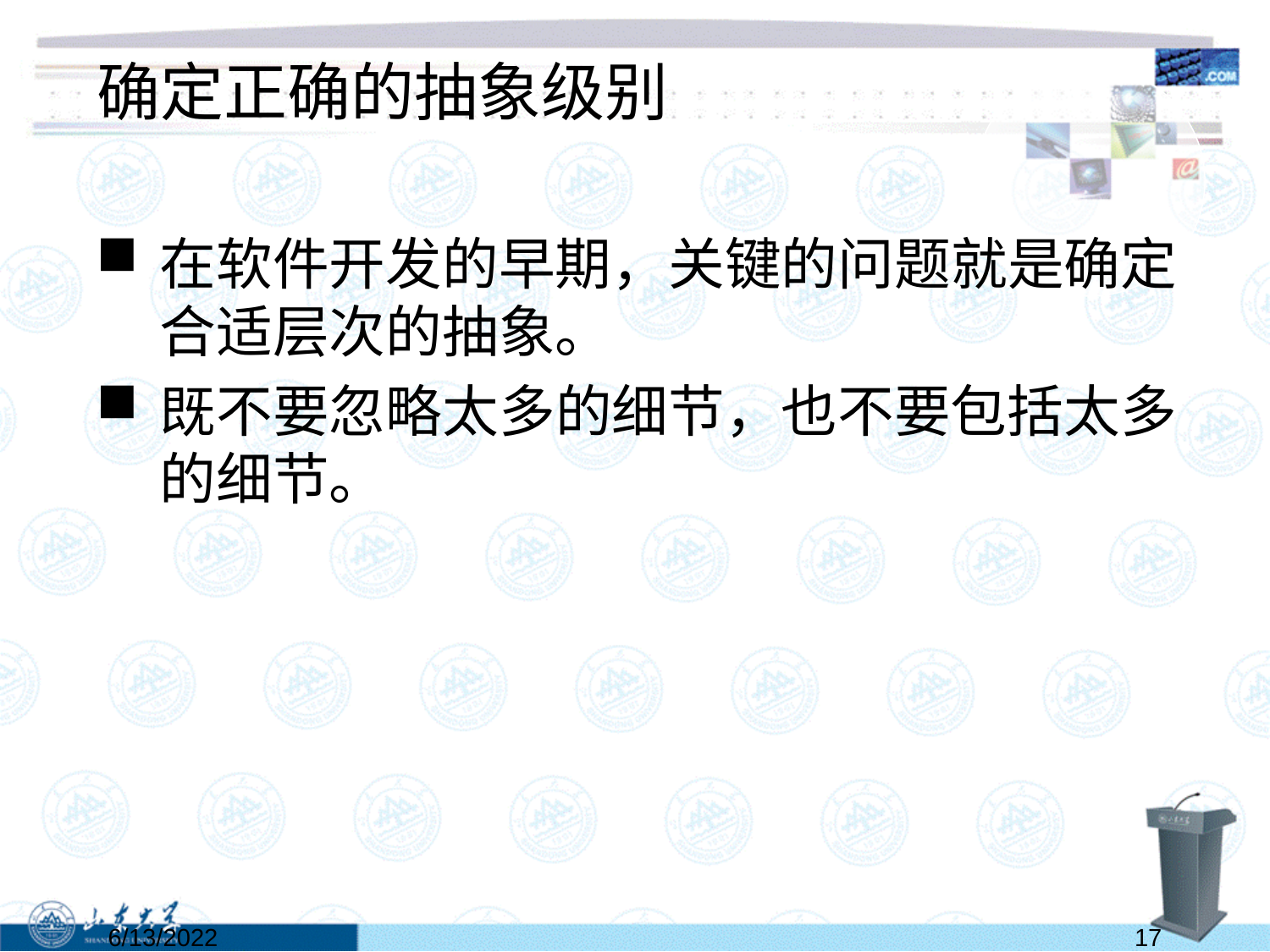

# 确定正确的抽象级别
在软件开发的早期，关键的问题就是确定合适层次的抽象。
既不要忽略太多的细节，也不要包括太多的细节。
6/13/2022
17